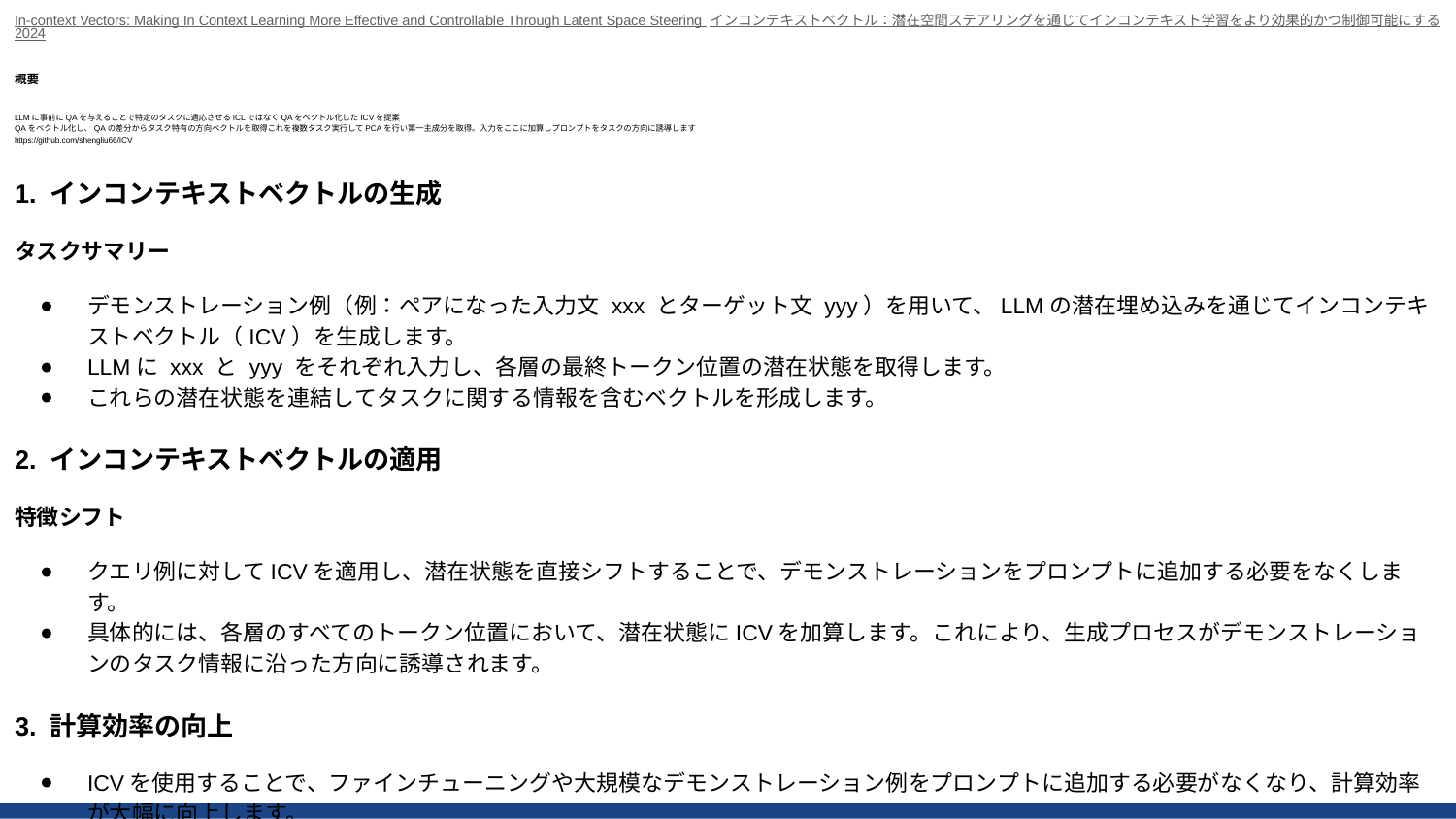

In-context Vectors: Making In Context Learning More Effective and Controllable Through Latent Space Steering インコンテキストベクトル：潜在空間ステアリングを通じてインコンテキスト学習をより効果的かつ制御可能にする2024
概要
LLMに事前にQAを与えることで特定のタスクに適応させるICLではなくQAをベクトル化したICVを提案
QAをベクトル化し、QAの差分からタスク特有の方向ベクトルを取得これを複数タスク実行してPCAを行い第一主成分を取得。入力をここに加算しプロンプトをタスクの方向に誘導します
https://github.com/shengliu66/ICV
1. インコンテキストベクトルの生成
タスクサマリー
デモンストレーション例（例：ペアになった入力文 xxx とターゲット文 yyy）を用いて、LLMの潜在埋め込みを通じてインコンテキストベクトル（ICV）を生成します。
LLMに xxx と yyy をそれぞれ入力し、各層の最終トークン位置の潜在状態を取得します。
これらの潜在状態を連結してタスクに関する情報を含むベクトルを形成します。
2. インコンテキストベクトルの適用
特徴シフト
クエリ例に対してICVを適用し、潜在状態を直接シフトすることで、デモンストレーションをプロンプトに追加する必要をなくします。
具体的には、各層のすべてのトークン位置において、潜在状態にICVを加算します。これにより、生成プロセスがデモンストレーションのタスク情報に沿った方向に誘導されます。
3. 計算効率の向上
ICVを使用することで、ファインチューニングや大規模なデモンストレーション例をプロンプトに追加する必要がなくなり、計算効率が大幅に向上します。
デモンストレーション例を単一のベクトルに要約することで、コンテキストウィンドウのスペースを節約し、多くのデモンストレーション例を効率的に扱うことが可能になります。
4. 制御性の向上
ICVは大きさを調整することでLLMの出力を制御しやすくします。これにより、タスクの強度を調整することが可能となります。
例えば、毒性の低減タスクでは、ICVの大きさを調整することで生成される文の安全性を制御します。
5. 実験結果
論文の実験では、ICVが標準的なICLやファインチューニングと比較して様々なタスク（安全性、スタイル変換、役割演技など）でより良い性能を示すことが確認されています。
特に、毒性低減タスクではICVを使用することで毒性が大幅に減少し、ROUGE-1やBERTスコアといった類似性指標も高い値を維持しています。